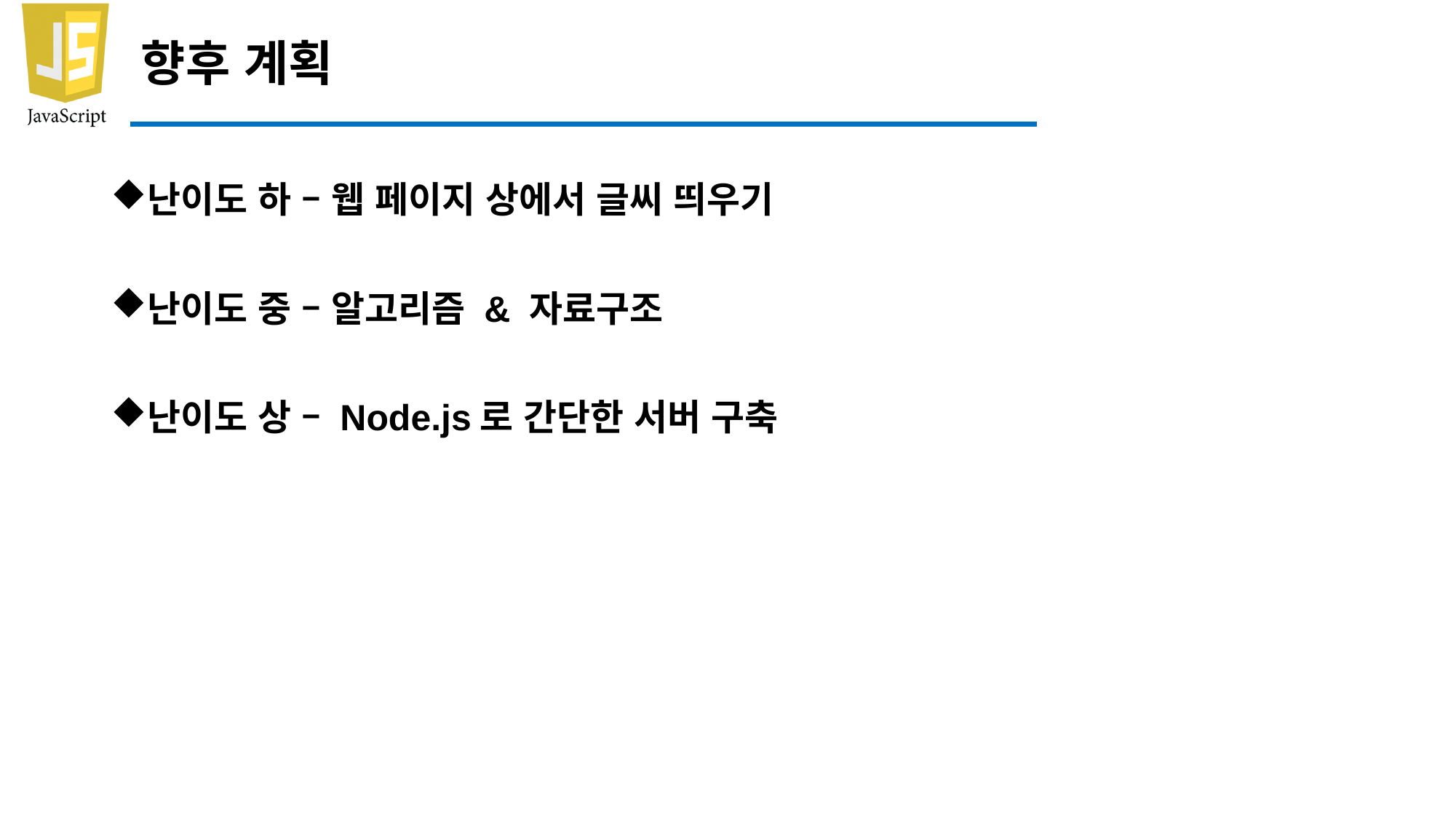

# 향후 계획
난이도 하 – 웹 페이지 상에서 글씨 띄우기

난이도 중 – 알고리즘 & 자료구조

난이도 상 – Node.js로 간단한 서버 구축